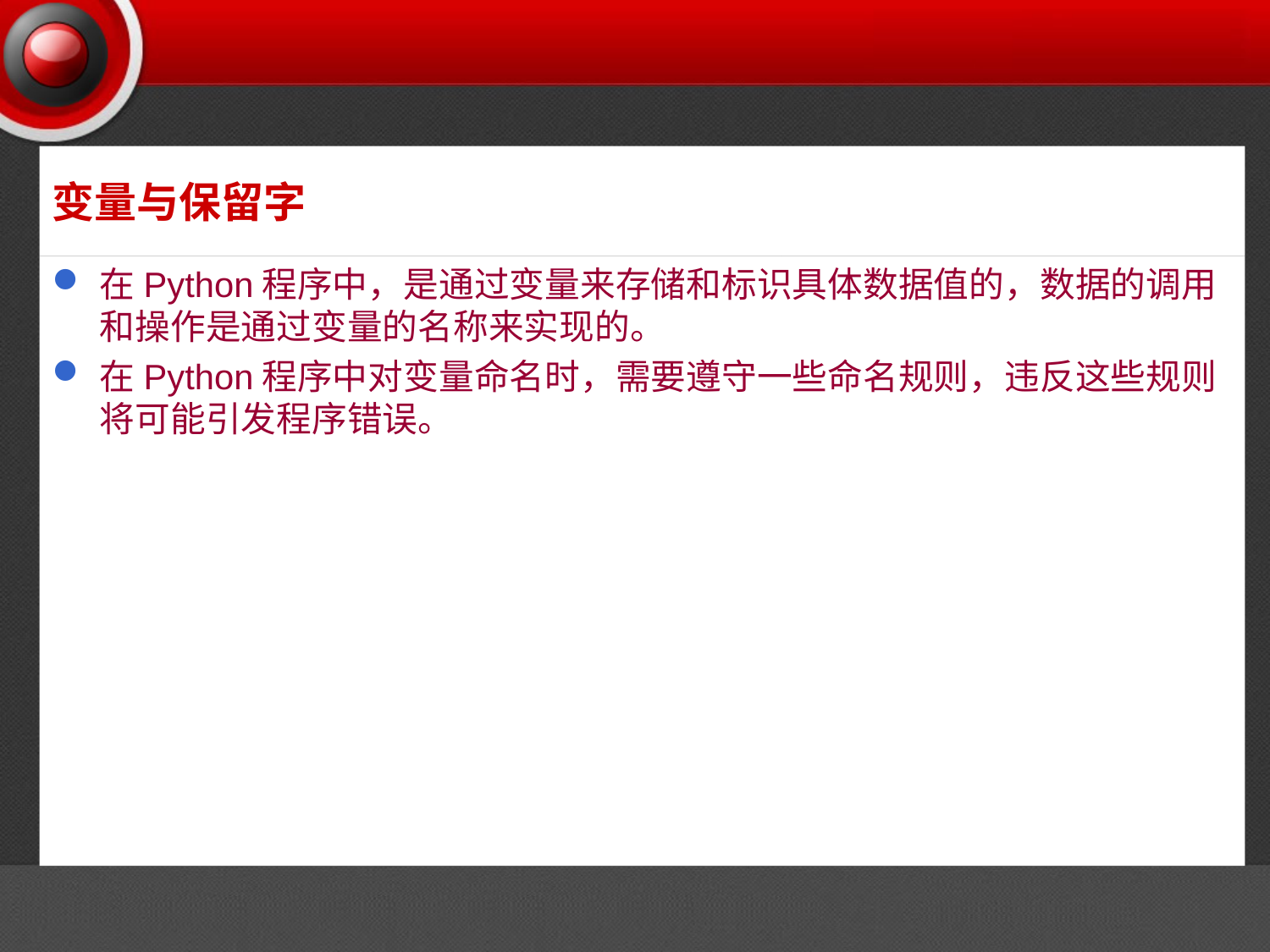

# 变量与保留字
在Python程序中，是通过变量来存储和标识具体数据值的，数据的调用和操作是通过变量的名称来实现的。
在Python程序中对变量命名时，需要遵守一些命名规则，违反这些规则将可能引发程序错误。